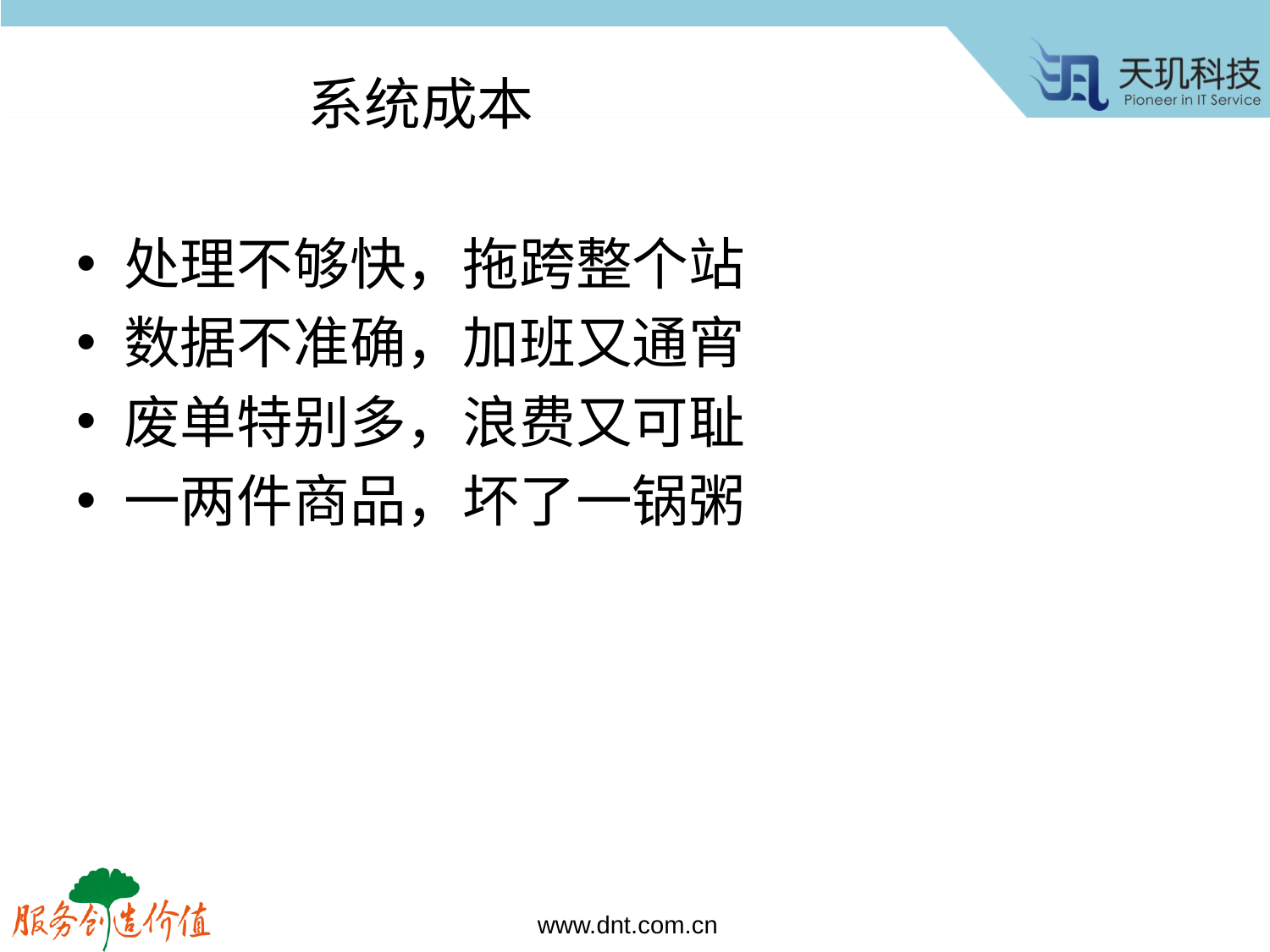

# 系统成本
处理不够快，拖跨整个站
数据不准确，加班又通宵
废单特别多，浪费又可耻
一两件商品，坏了一锅粥